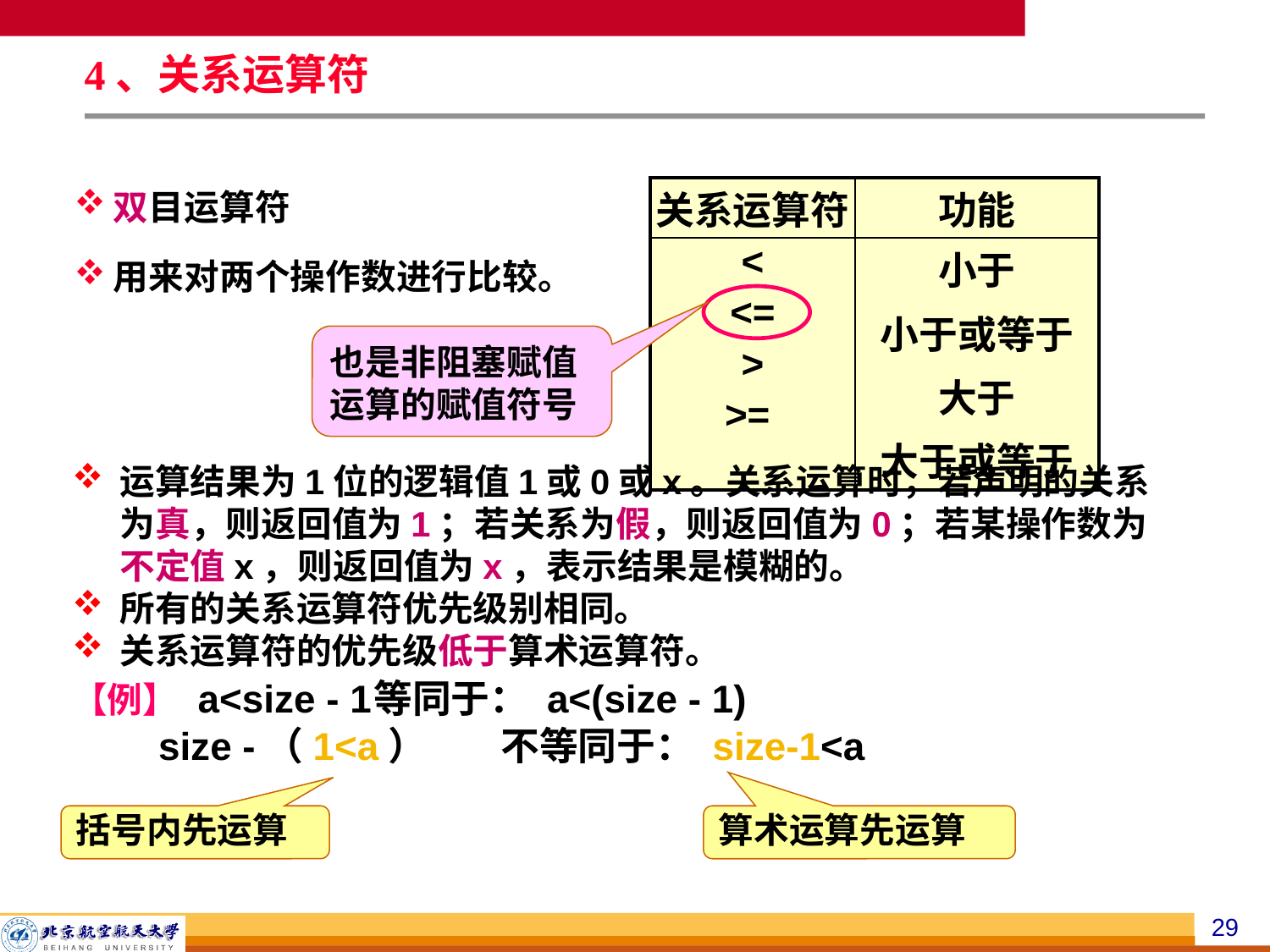

# 4、关系运算符
双目运算符
用来对两个操作数进行比较。
| 关系运算符 | 功能 |
| --- | --- |
| < <= > >= | 小于 小于或等于 大于 大于或等于 |

也是非阻塞赋值运算的赋值符号
运算结果为1位的逻辑值1或0或x。关系运算时，若声明的关系为真，则返回值为1；若关系为假，则返回值为0；若某操作数为不定值x，则返回值为x，表示结果是模糊的。
所有的关系运算符优先级别相同。
关系运算符的优先级低于算术运算符。
【例】 a<size - 1	等同于： a<(size - 1)
        size -（1<a）	不等同于： size-1<a
括号内先运算
算术运算先运算